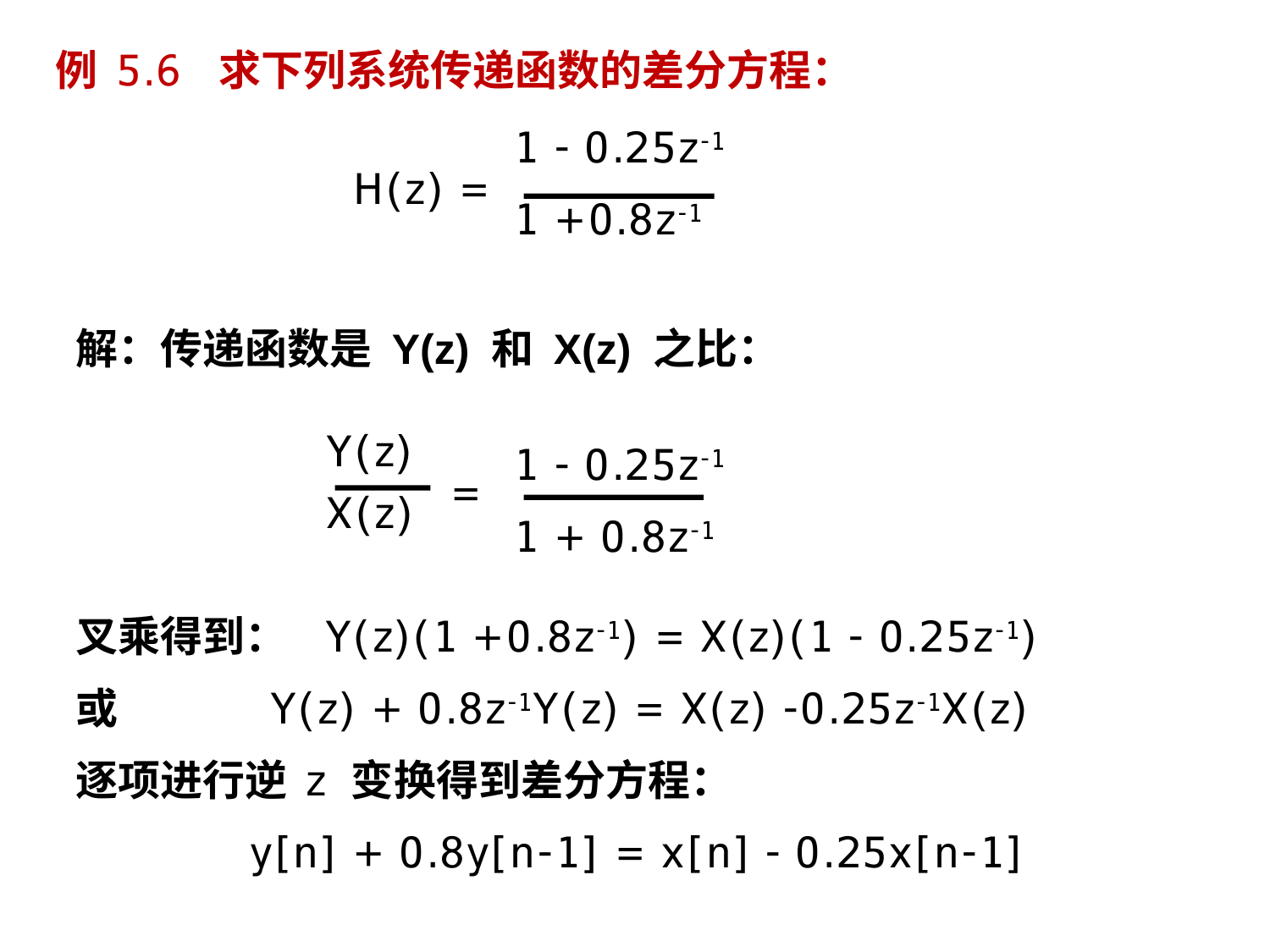

例 5.6  求下列系统传递函数的差分方程：

                        H(z) =
1 - 0.25z-1
1 +0.8z-1

解：传递函数是 Y(z) 和 X(z) 之比：

                              =

叉乘得到：   Y(z)(1 +0.8z-1) = X(z)(1 - 0.25z-1)
或               Y(z) + 0.8z-1Y(z) = X(z) -0.25z-1X(z)
逐项进行逆 z 变换得到差分方程：
              y[n] + 0.8y[n-1] = x[n] - 0.25x[n-1]
Y(z)
X(z)
1 - 0.25z-1
1 + 0.8z-1